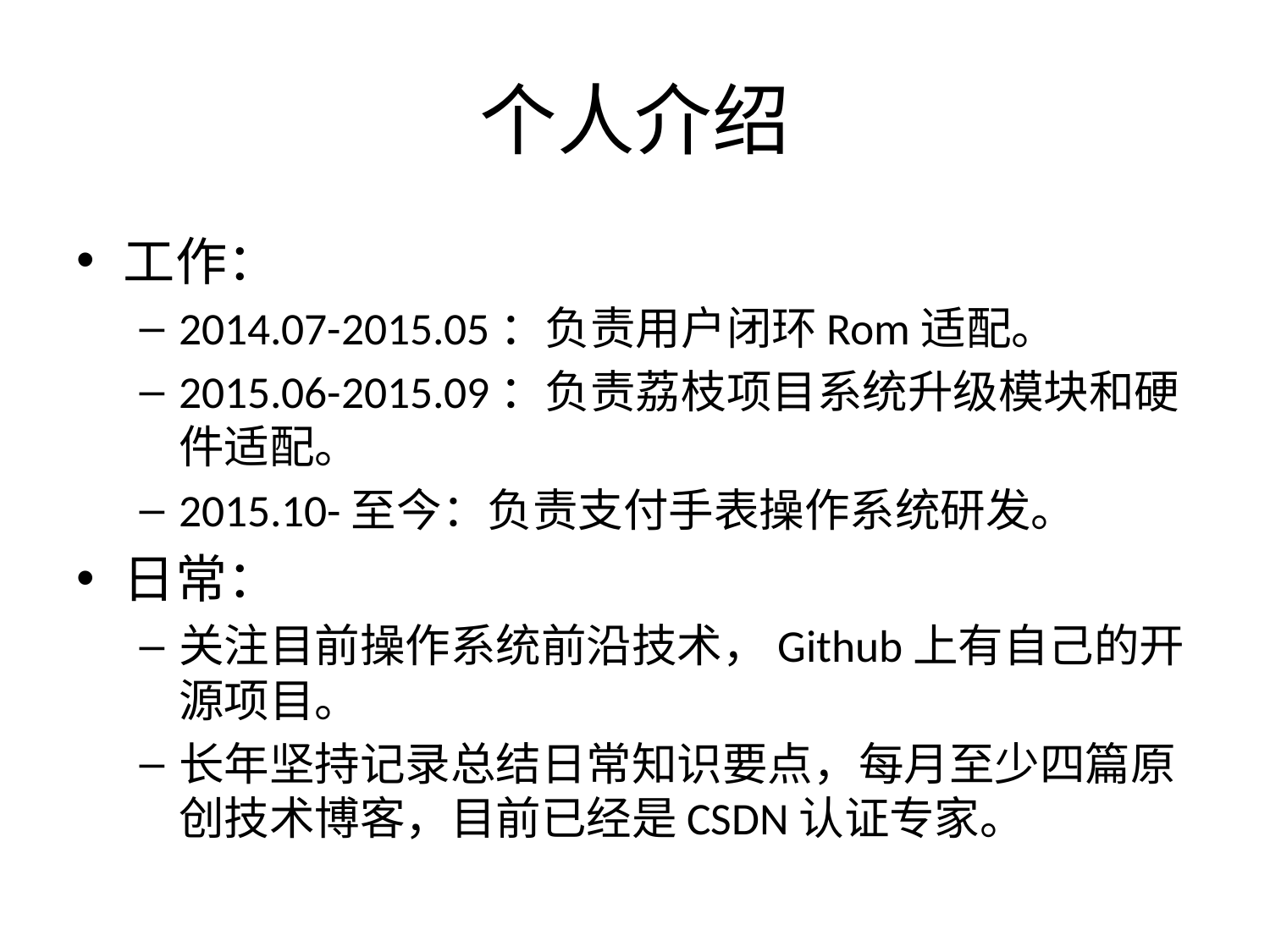

# 个人介绍
工作：
2014.07-2015.05：负责用户闭环Rom适配。
2015.06-2015.09：负责荔枝项目系统升级模块和硬件适配。
2015.10-至今：负责支付手表操作系统研发。
日常：
关注目前操作系统前沿技术，Github上有自己的开源项目。
长年坚持记录总结日常知识要点，每月至少四篇原创技术博客，目前已经是CSDN认证专家。